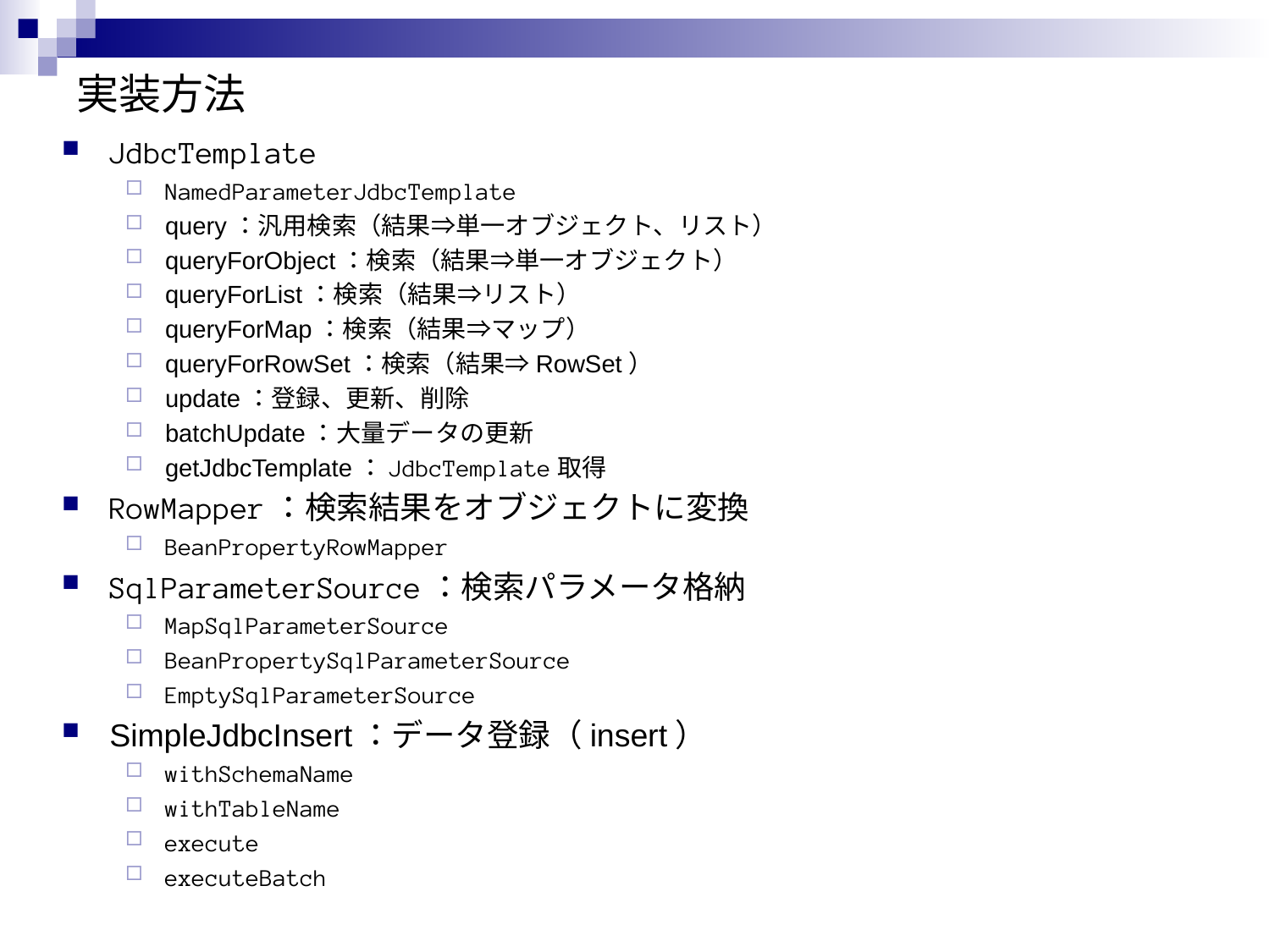

# 実装方法
JdbcTemplate
NamedParameterJdbcTemplate
query：汎用検索（結果⇒単一オブジェクト、リスト）
queryForObject：検索（結果⇒単一オブジェクト）
queryForList：検索（結果⇒リスト）
queryForMap：検索（結果⇒マップ）
queryForRowSet：検索（結果⇒RowSet）
update：登録、更新、削除
batchUpdate：大量データの更新
getJdbcTemplate：JdbcTemplate取得
RowMapper：検索結果をオブジェクトに変換
BeanPropertyRowMapper
SqlParameterSource：検索パラメータ格納
MapSqlParameterSource
BeanPropertySqlParameterSource
EmptySqlParameterSource
SimpleJdbcInsert：データ登録（insert）
withSchemaName
withTableName
execute
executeBatch